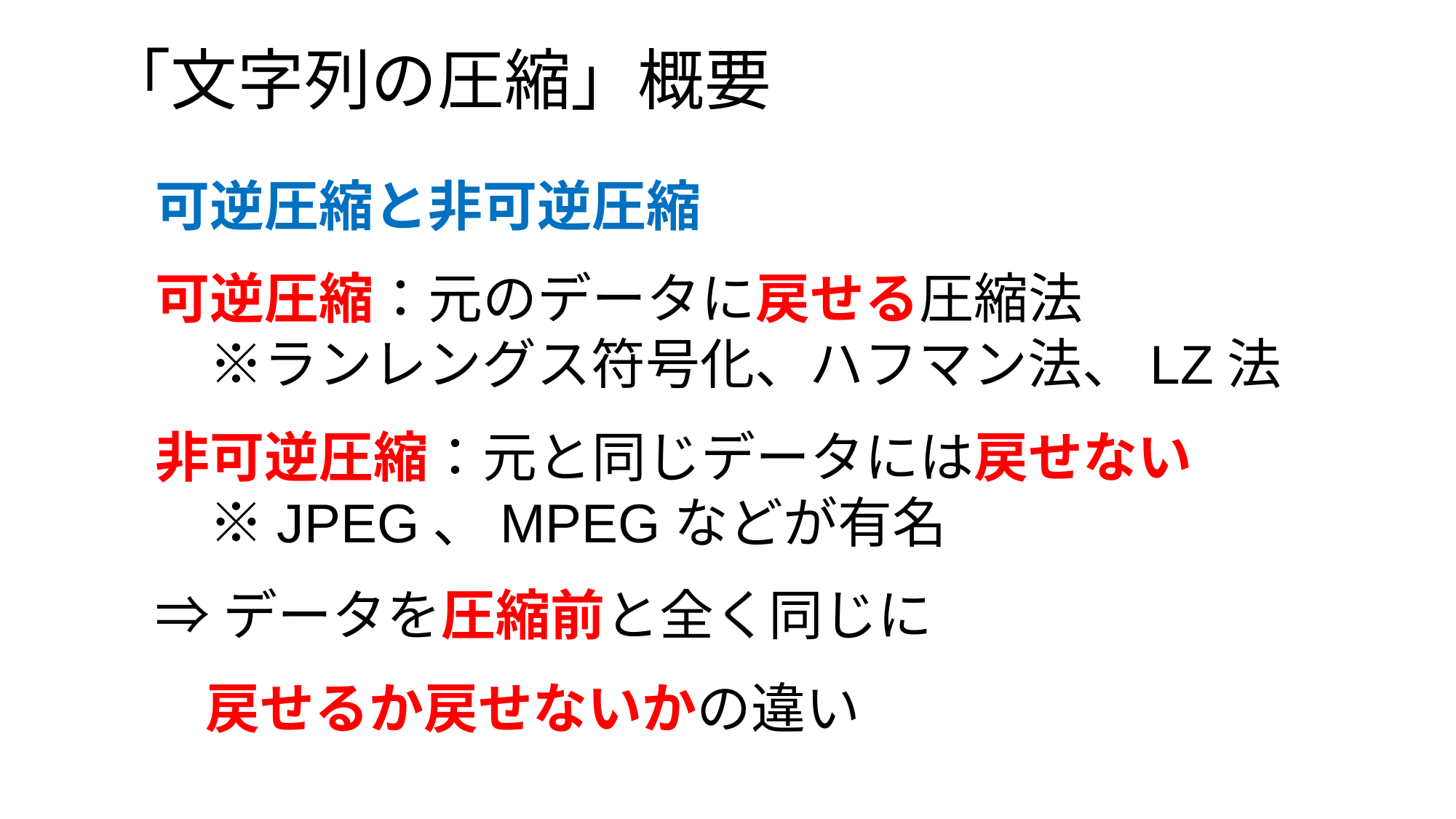

「文字列の圧縮」概要
可逆圧縮と非可逆圧縮
可逆圧縮：元のデータに戻せる圧縮法
※ランレングス符号化、ハフマン法、LZ法
非可逆圧縮：元と同じデータには戻せない
※JPEG、MPEGなどが有名
⇒データを圧縮前と全く同じに
   戻せるか戻せないかの違い